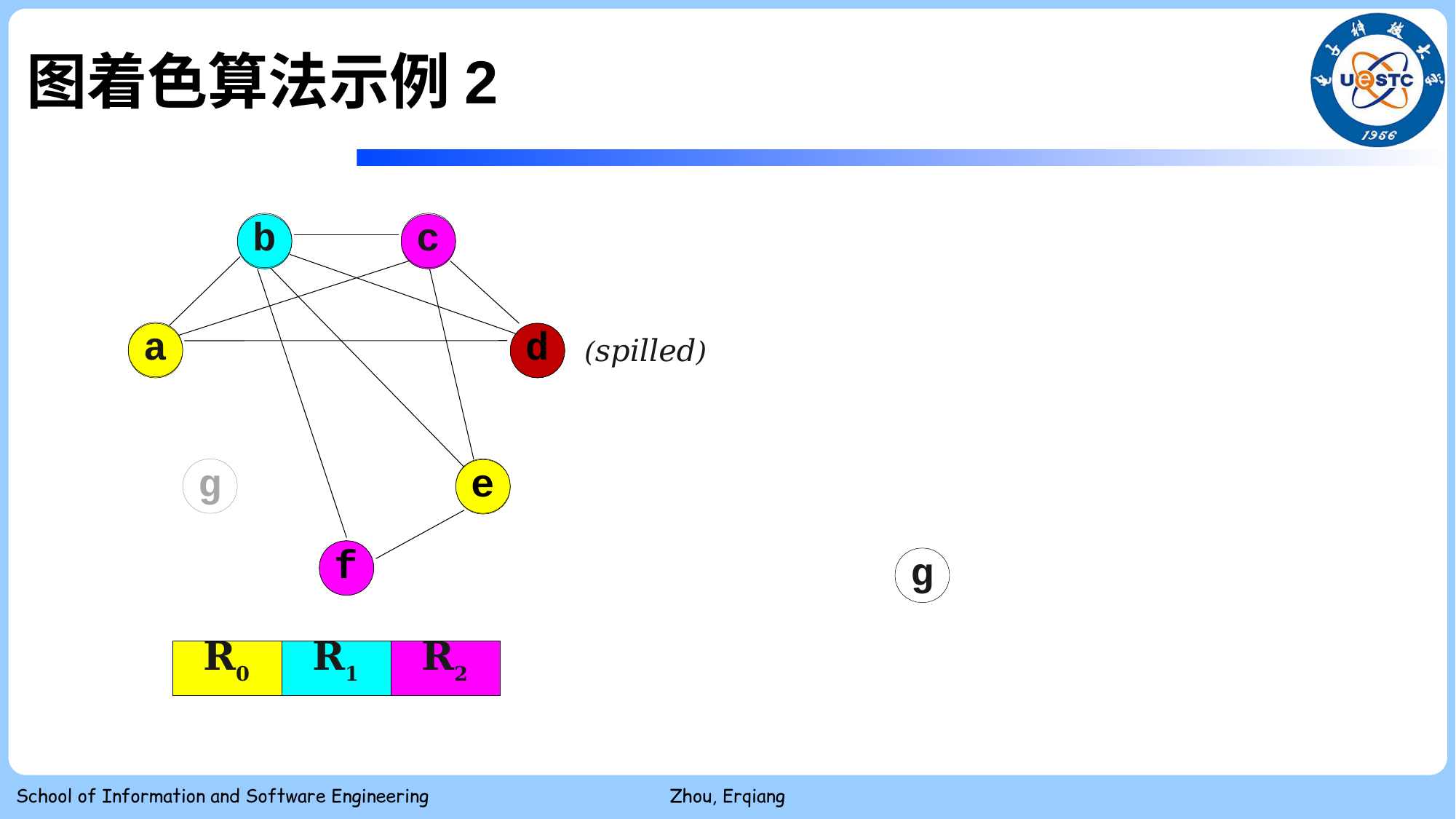

# 图着色算法示例2
b
c

a
d

(spilled)
g
e

f

g

| R0 | R1 | R2 |
| --- | --- | --- |
School of Information and Software Engineering
Zhou, Erqiang
59